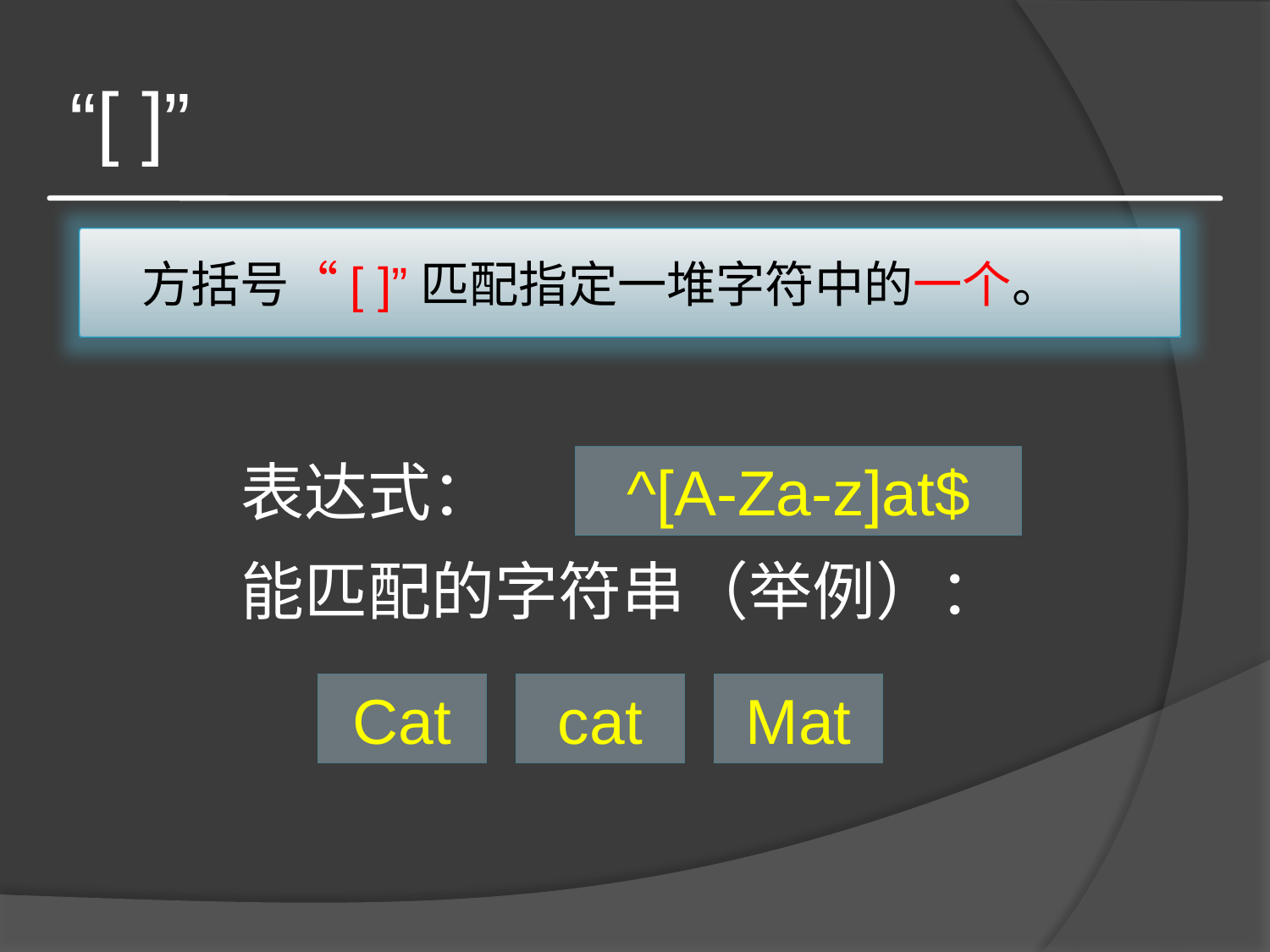

# “[ ]”

方括号“[ ]”匹配指定一堆字符中的一个。
表达式：
^[A-Za-z]at$
能匹配的字符串（举例）：
Cat
cat
Mat